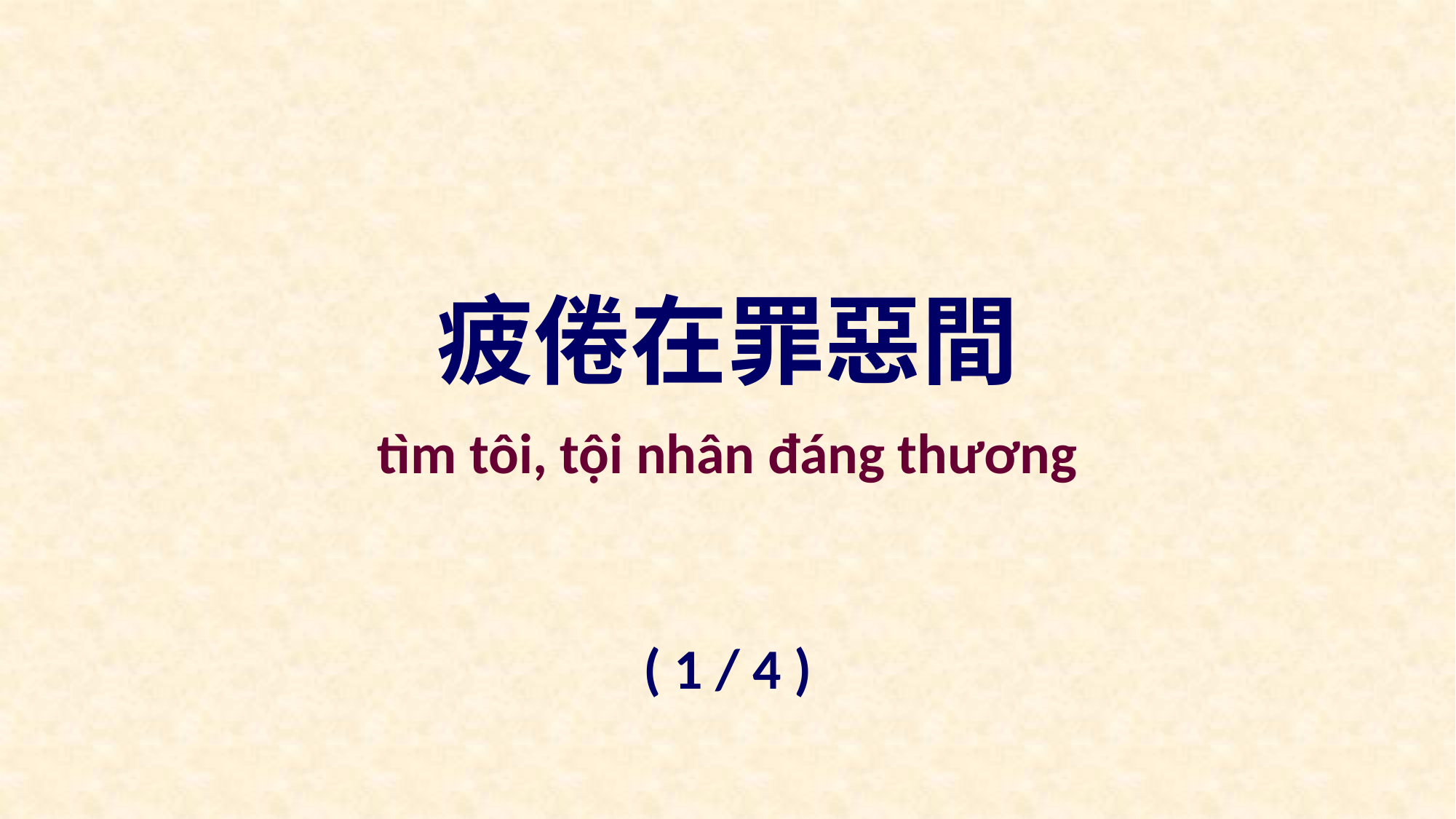

疲倦在罪惡間
tìm tôi, tội nhân đáng thương
( 1 / 4 )